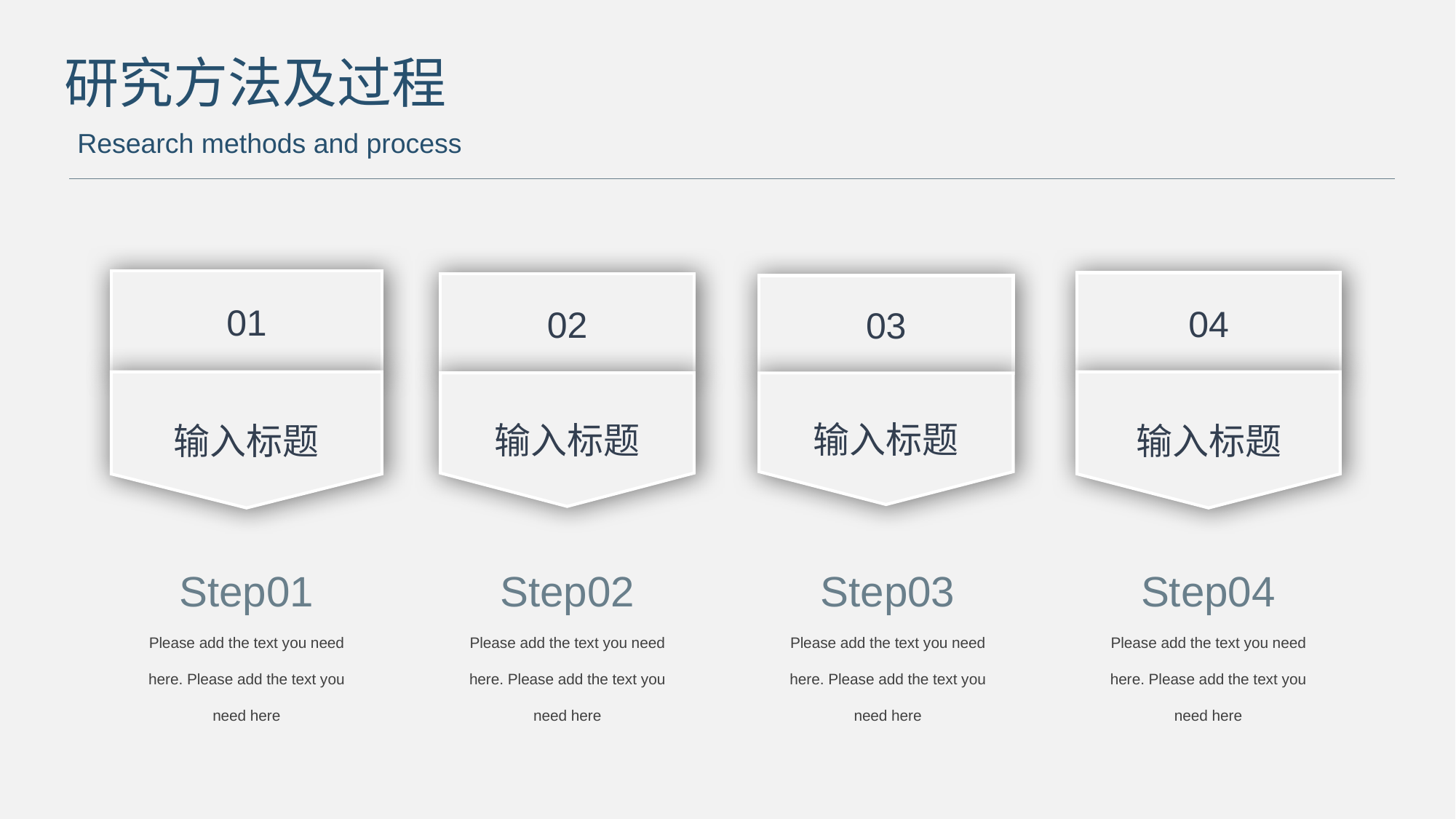

研究方法及过程
Research methods and process
01
04
02
03
输入标题
输入标题
输入标题
输入标题
Step01
Please add the text you need here. Please add the text you need here
Step02
Please add the text you need here. Please add the text you need here
Step03
Please add the text you need here. Please add the text you need here
Step04
Please add the text you need here. Please add the text you need here